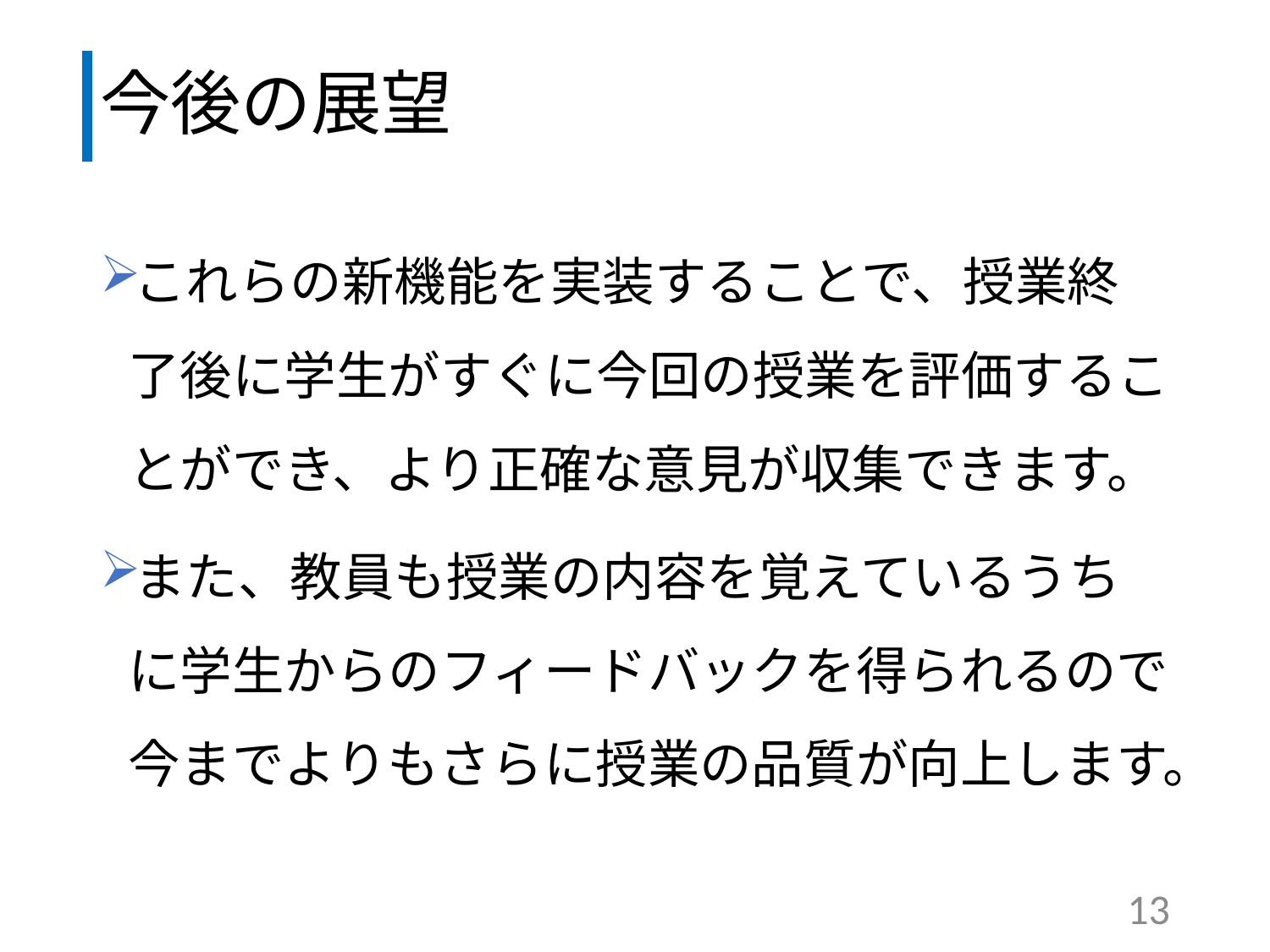

# 今後の展望
これらの新機能を実装することで、授業終了後に学生がすぐに今回の授業を評価することができ、より正確な意見が収集できます。
また、教員も授業の内容を覚えているうちに学生からのフィードバックを得られるので今までよりもさらに授業の品質が向上します。
13